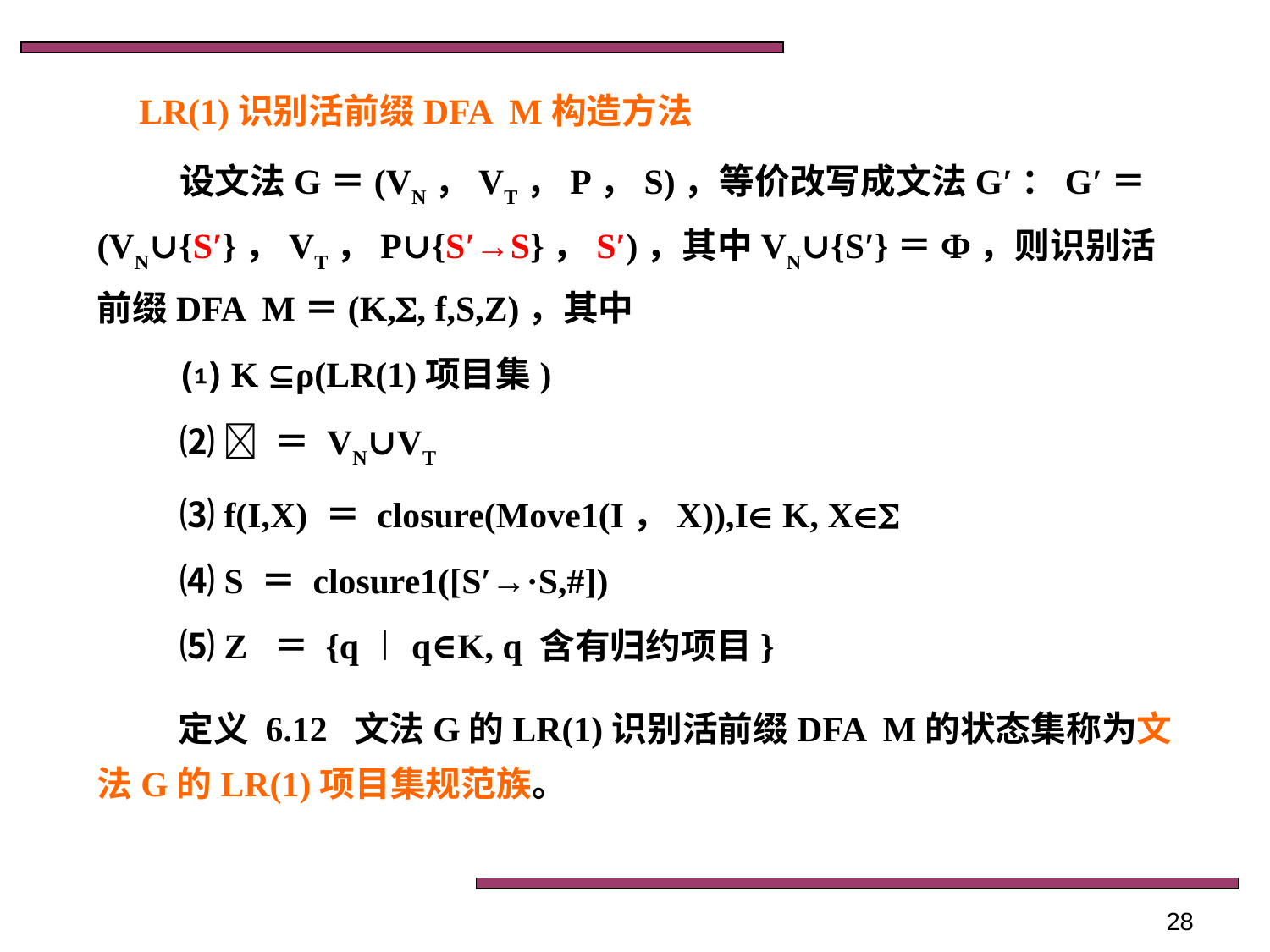

LR(1)识别活前缀DFA  M构造方法
设文法G＝(VN，VT，P，S)，等价改写成文法G′：G′＝(VN∪{S′}，VT，P∪{S′→S}，S′)，其中VN∪{S′}＝Ф，则识别活前缀DFA  M＝(K,Σ, f,S,Z)，其中
⑴ K ⊆ρ(LR(1)项目集)
⑵ Σ ＝ VN∪VT
⑶ f(I,X) ＝ closure(Move1(I，X)),I∈ K, X∈Σ
⑷ S ＝ closure1([S′→·S,#])
⑸ Z  ＝ {q︱q∈K, q 含有归约项目}
定义 6.12  文法G的LR(1)识别活前缀DFA  M的状态集称为文法G的LR(1)项目集规范族。

28